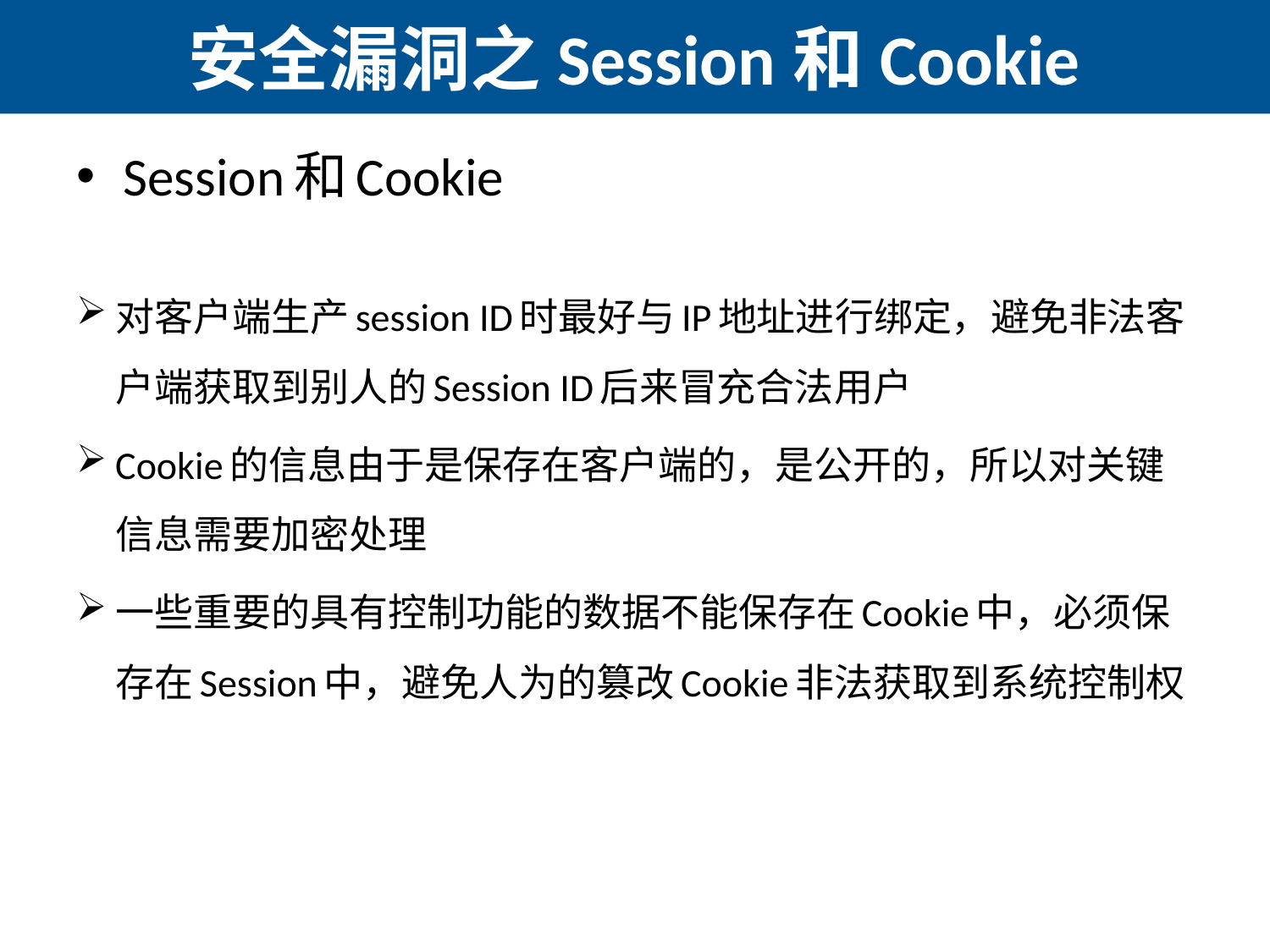

# 安全漏洞之Session和Cookie
Session和Cookie

对客户端生产session ID时最好与IP地址进行绑定，避免非法客户端获取到别人的Session ID后来冒充合法用户
Cookie的信息由于是保存在客户端的，是公开的，所以对关键信息需要加密处理
一些重要的具有控制功能的数据不能保存在Cookie中，必须保存在Session中，避免人为的篡改Cookie非法获取到系统控制权